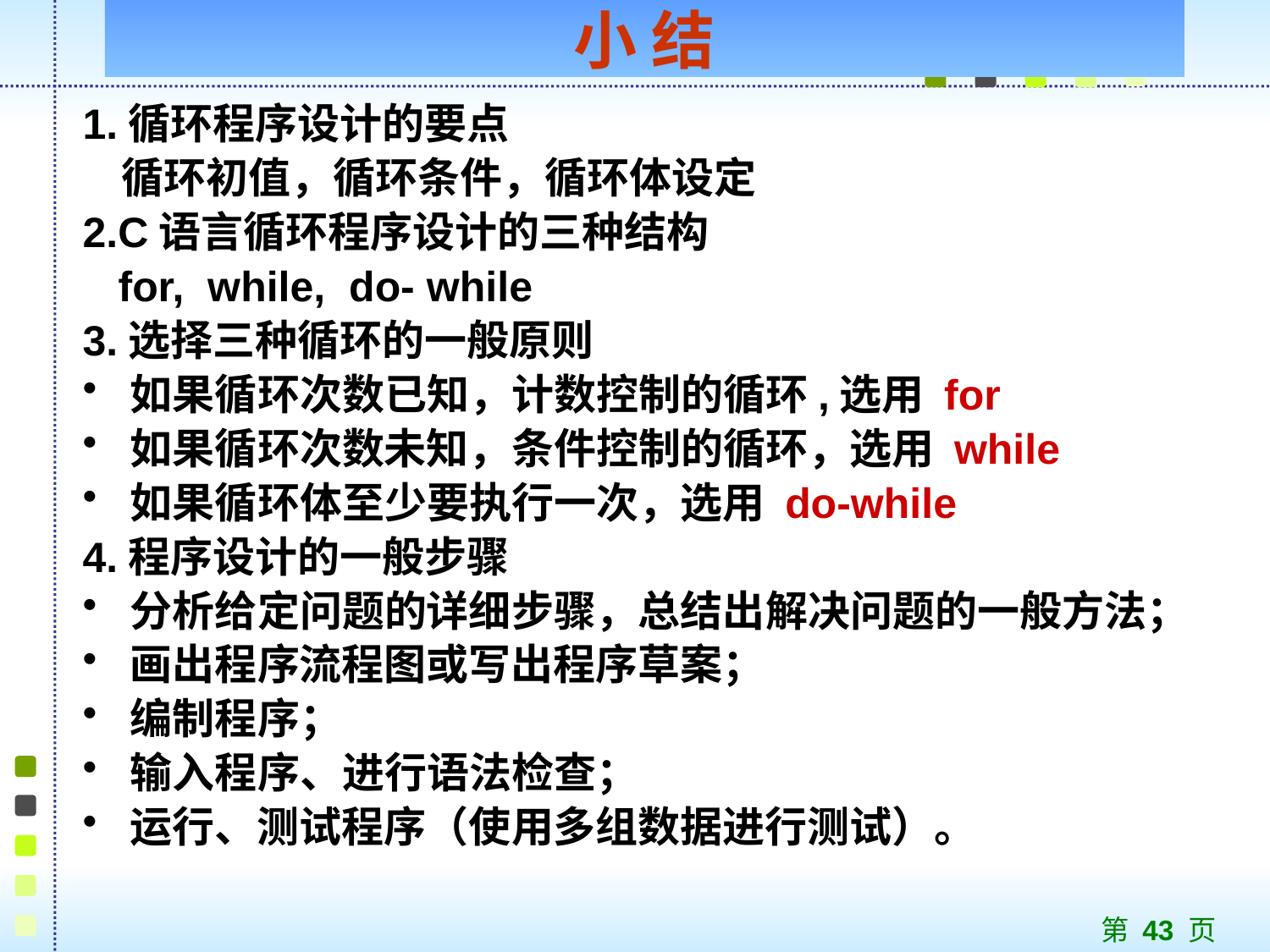

# 小 结
1.循环程序设计的要点
   循环初值，循环条件，循环体设定
2.C语言循环程序设计的三种结构
   for,  while,  do- while
3.选择三种循环的一般原则
如果循环次数已知，计数控制的循环,选用 for
如果循环次数未知，条件控制的循环，选用 while
如果循环体至少要执行一次，选用 do-while
4.程序设计的一般步骤
分析给定问题的详细步骤，总结出解决问题的一般方法；
画出程序流程图或写出程序草案；
编制程序；
输入程序、进行语法检查；
运行、测试程序（使用多组数据进行测试）。

第 43 页